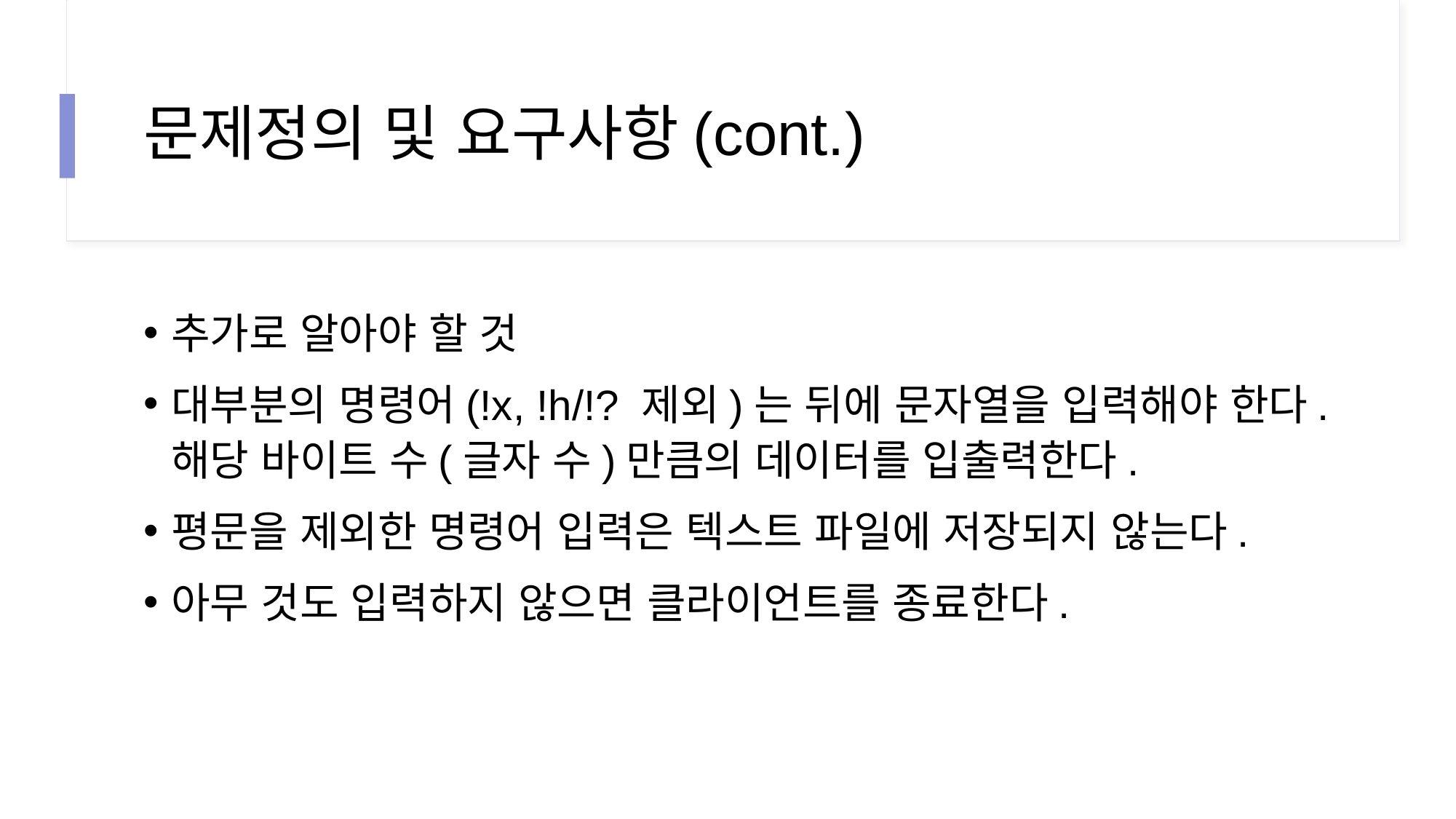

# 문제정의 및 요구사항(cont.)
추가로 알아야 할 것
대부분의 명령어(!x, !h/!? 제외)는 뒤에 문자열을 입력해야 한다. 해당 바이트 수(글자 수)만큼의 데이터를 입출력한다.
평문을 제외한 명령어 입력은 텍스트 파일에 저장되지 않는다.
아무 것도 입력하지 않으면 클라이언트를 종료한다.